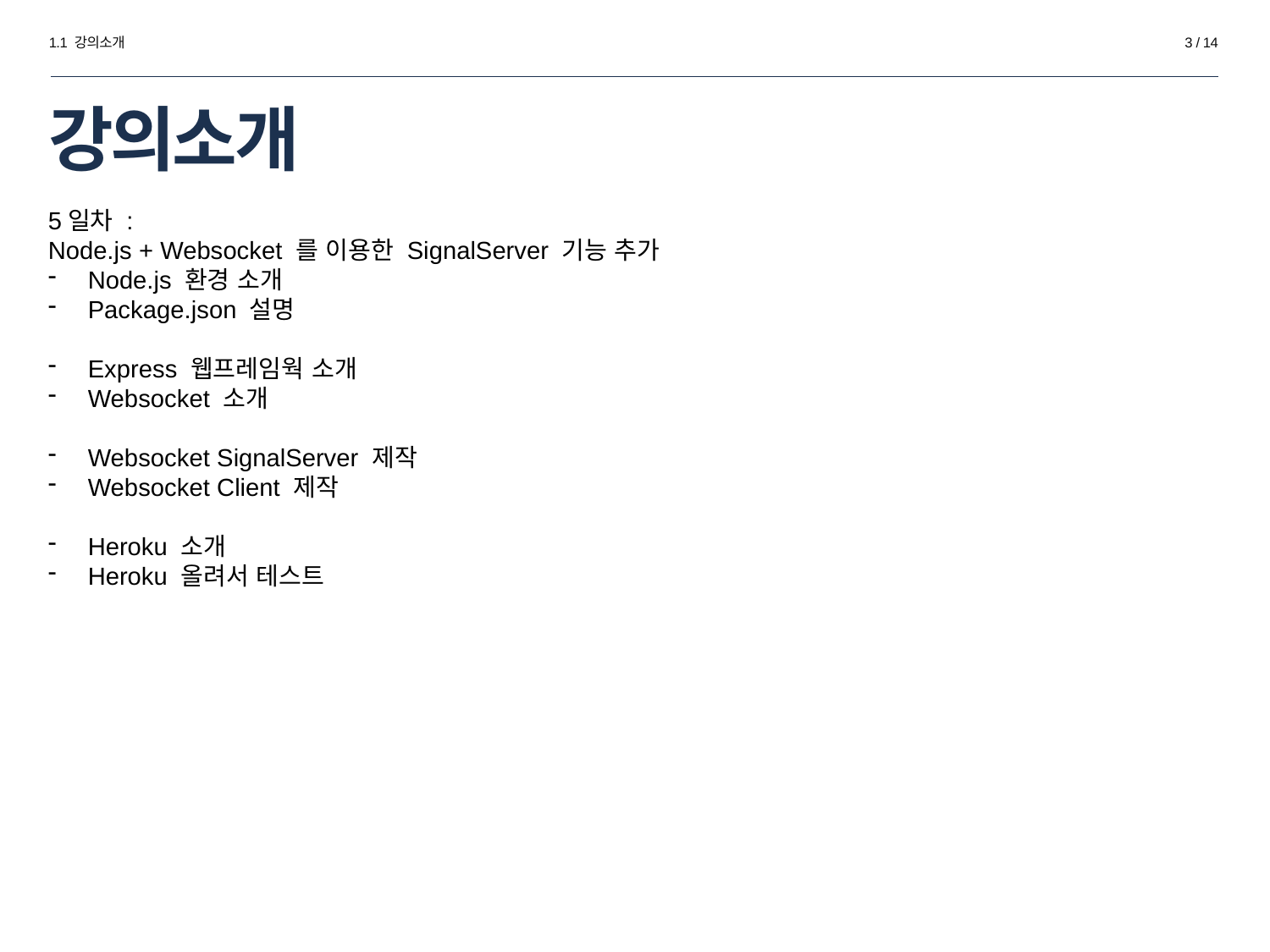

1.1 강의소개
3 / 14
# 강의소개
5일차 :
Node.js + Websocket 를 이용한 SignalServer 기능 추가
Node.js 환경 소개
Package.json 설명

Express 웹프레임웍 소개
Websocket 소개

Websocket SignalServer 제작
Websocket Client 제작

Heroku 소개
Heroku 올려서 테스트